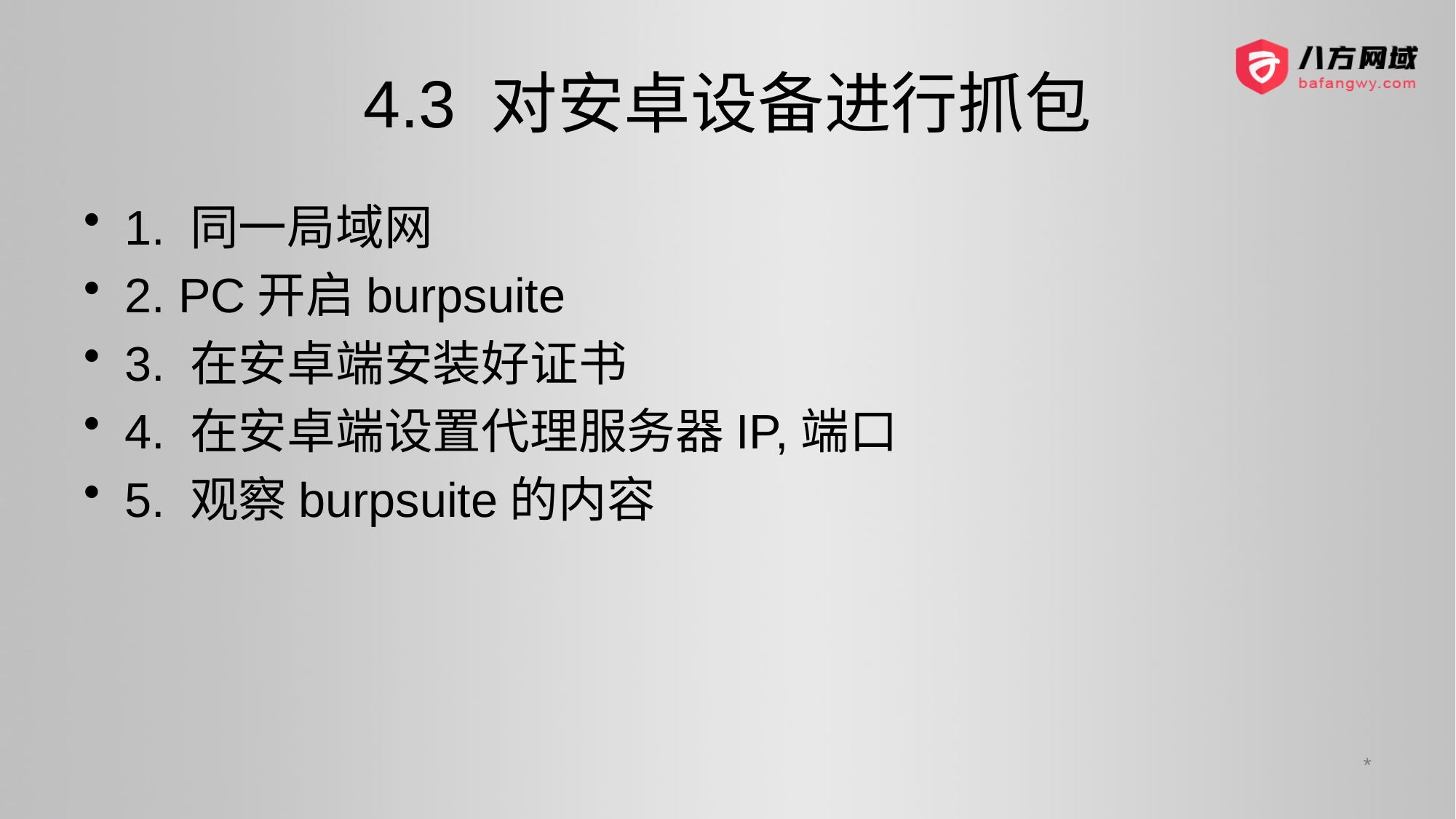

# 4.3 对安卓设备进行抓包
1. 同一局域网
2. PC开启burpsuite
3. 在安卓端安装好证书
4. 在安卓端设置代理服务器IP,端口
5. 观察burpsuite的内容
*